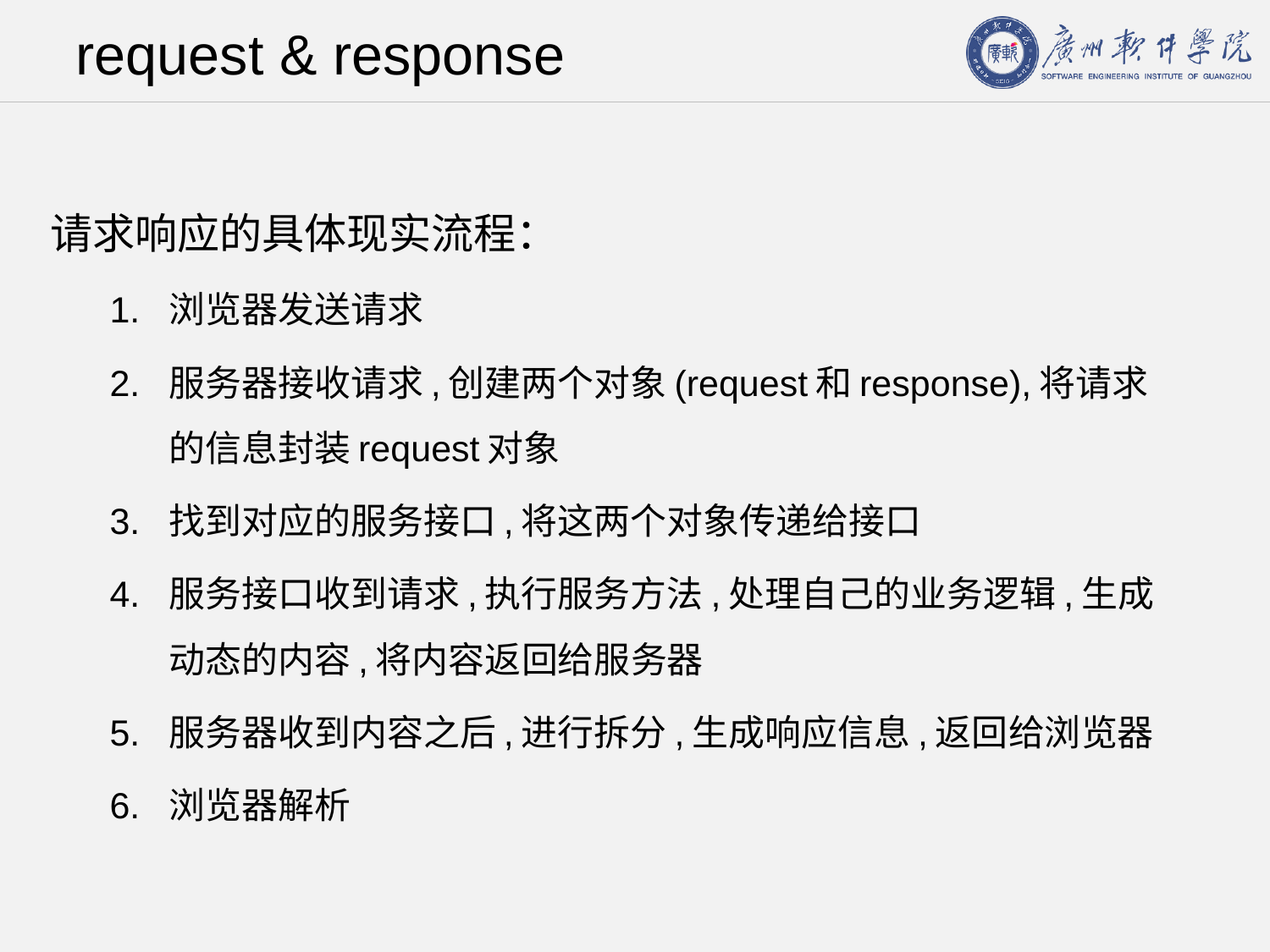

# request & response
请求响应的具体现实流程：
浏览器发送请求
服务器接收请求,创建两个对象(request和response),将请求的信息封装request对象
找到对应的服务接口,将这两个对象传递给接口
服务接口收到请求,执行服务方法,处理自己的业务逻辑,生成动态的内容,将内容返回给服务器
服务器收到内容之后,进行拆分,生成响应信息,返回给浏览器
浏览器解析